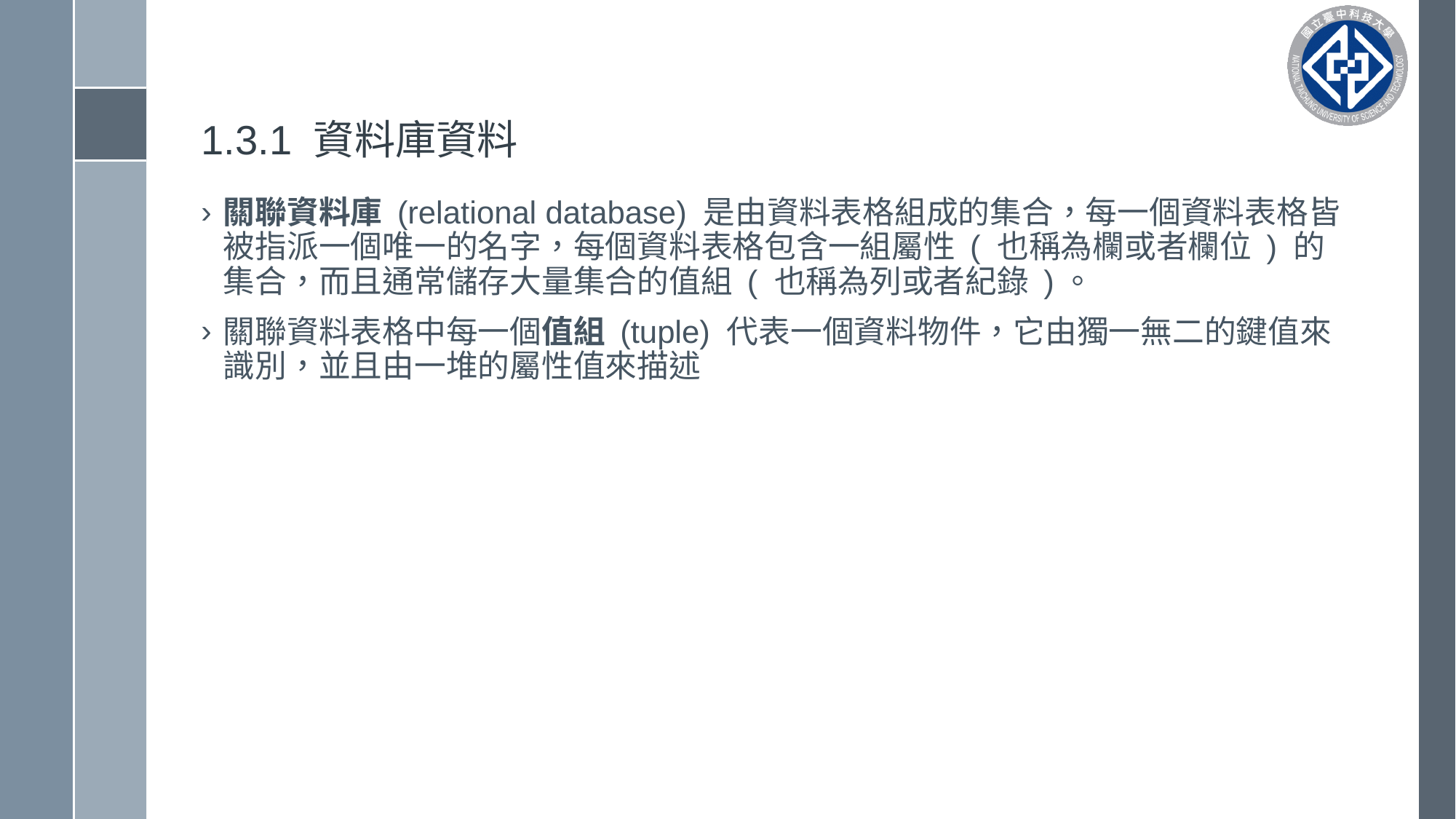

# 1.3.1 資料庫資料
關聯資料庫 (relational database) 是由資料表格組成的集合，每一個資料表格皆被指派一個唯一的名字，每個資料表格包含一組屬性 ( 也稱為欄或者欄位 ) 的集合，而且通常儲存大量集合的值組 ( 也稱為列或者紀錄 )。
關聯資料表格中每一個值組 (tuple) 代表一個資料物件，它由獨一無二的鍵值來識別，並且由一堆的屬性值來描述